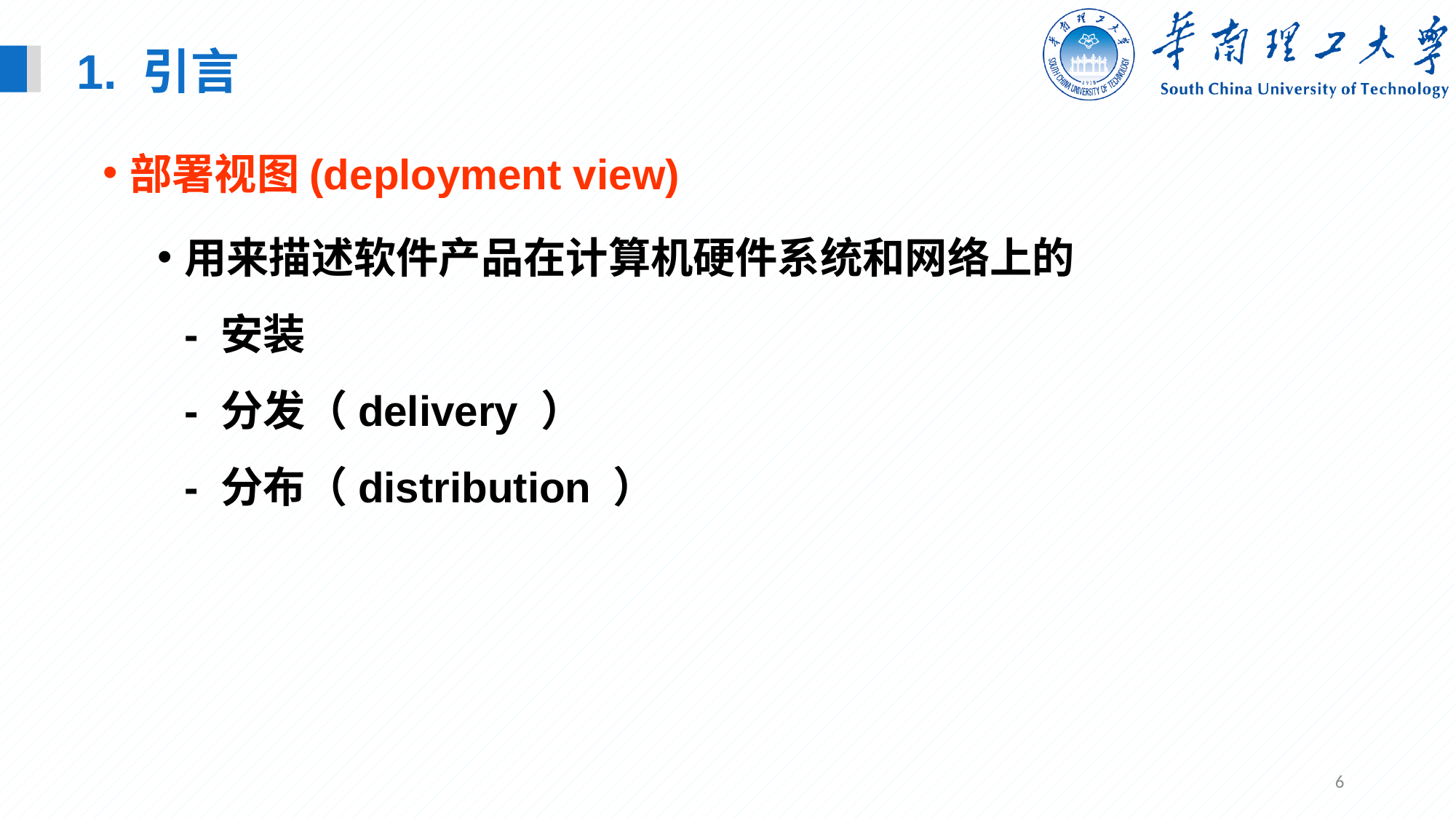

1. 引言
部署视图(deployment view)
用来描述软件产品在计算机硬件系统和网络上的
- 安装
- 分发（delivery ）
- 分布（distribution ）
6